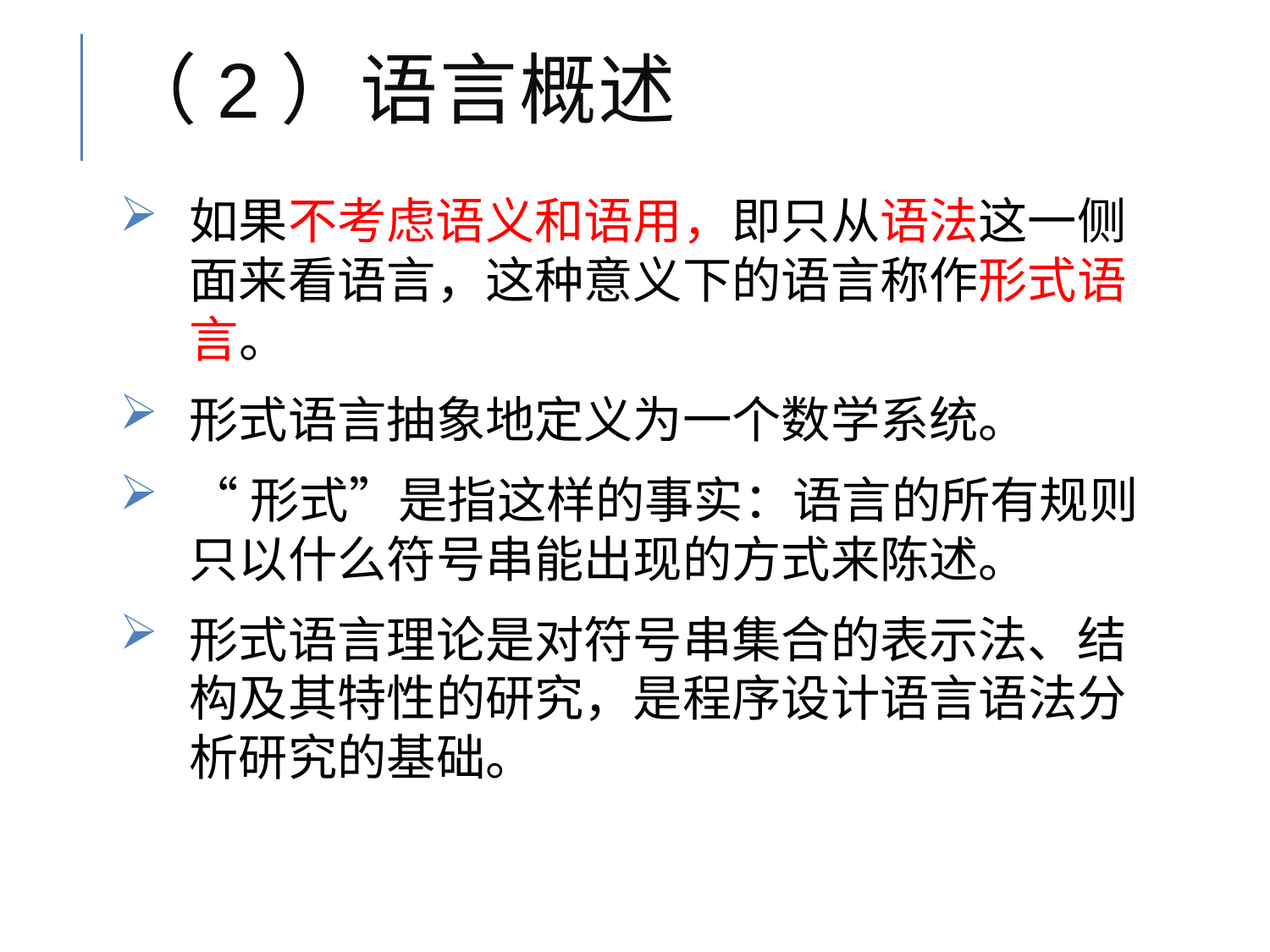

# （2）语言概述
如果不考虑语义和语用，即只从语法这一侧面来看语言，这种意义下的语言称作形式语言。
形式语言抽象地定义为一个数学系统。
“形式”是指这样的事实：语言的所有规则只以什么符号串能出现的方式来陈述。
形式语言理论是对符号串集合的表示法、结构及其特性的研究，是程序设计语言语法分析研究的基础。
13